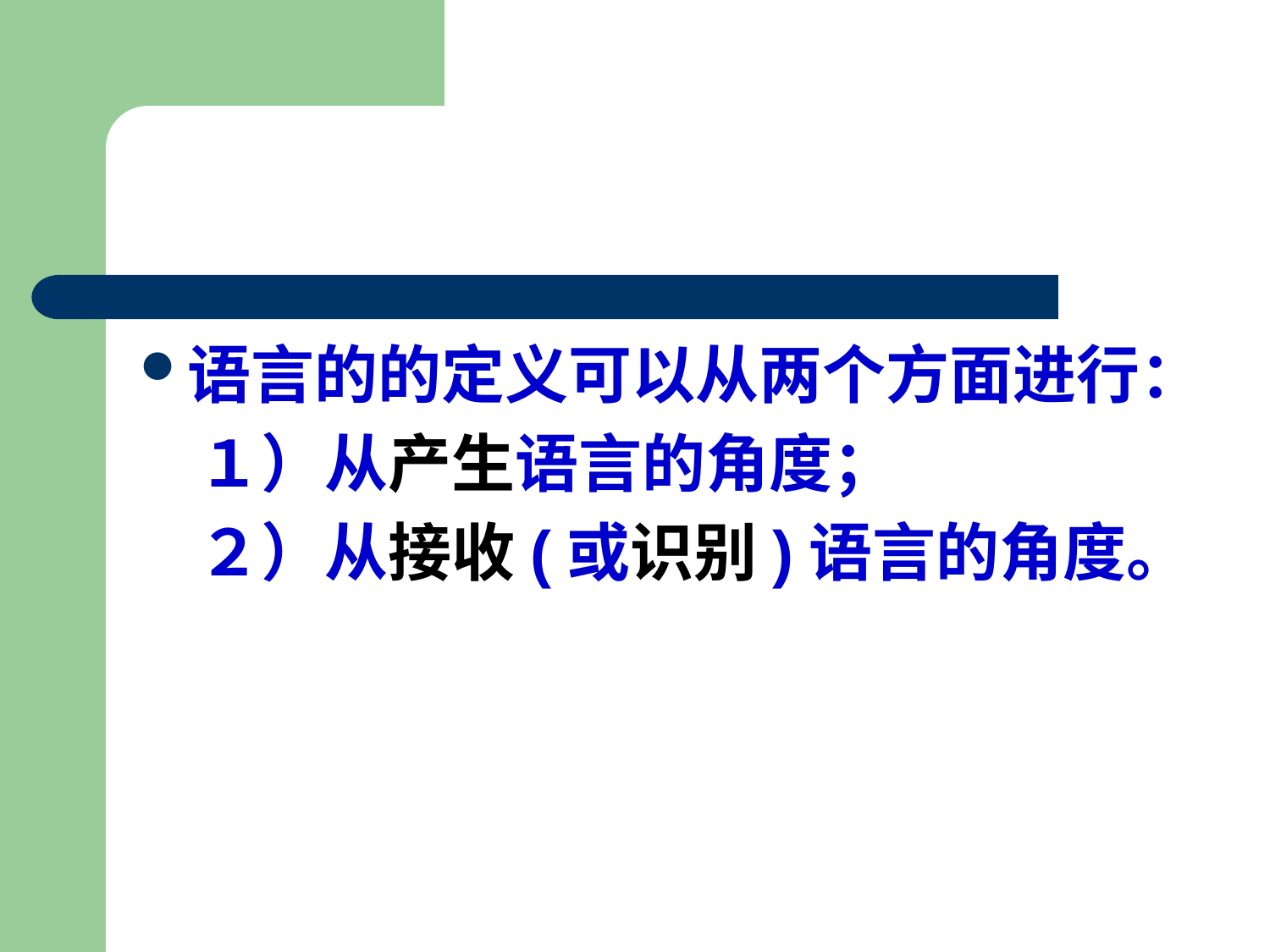

#
语言的的定义可以从两个方面进行：
   １）从产生语言的角度；
   ２）从接收(或识别)语言的角度。